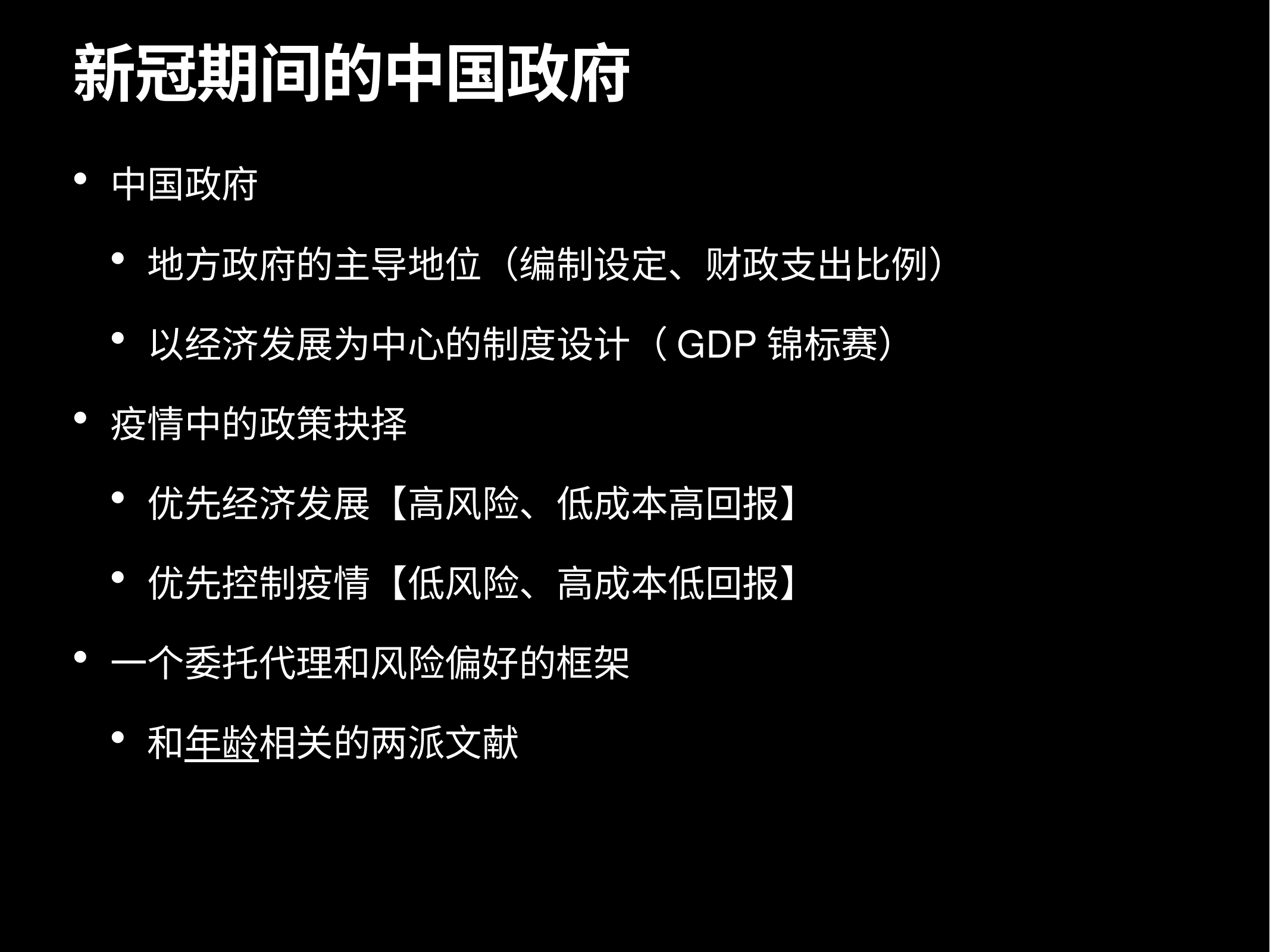

# 新冠期间的中国政府
中国政府
地方政府的主导地位（编制设定、财政支出比例）
以经济发展为中心的制度设计（GDP锦标赛）
疫情中的政策抉择
优先经济发展【高风险、低成本高回报】
优先控制疫情【低风险、高成本低回报】
一个委托代理和风险偏好的框架
和年龄相关的两派文献